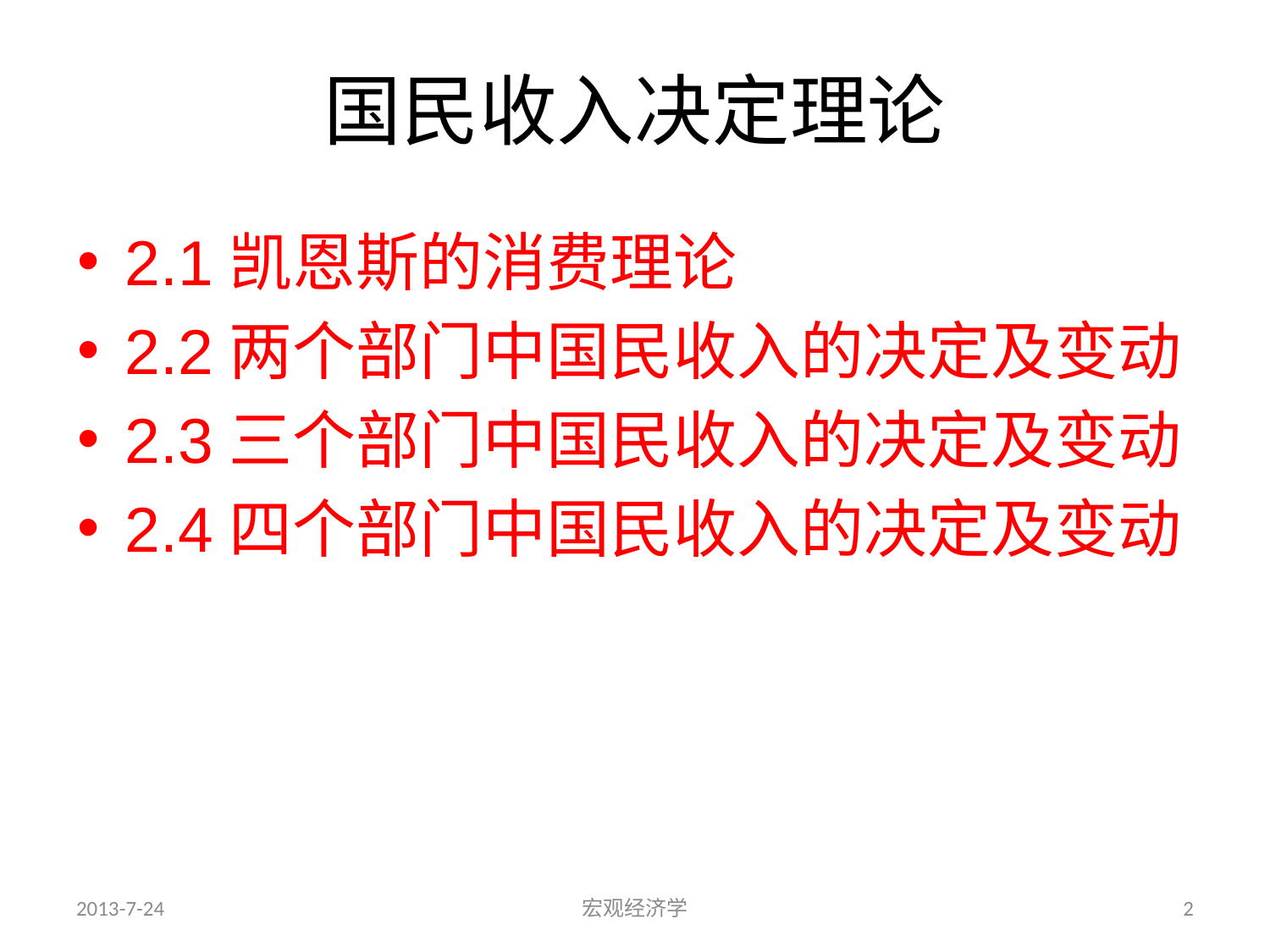

# 国民收入决定理论
2.1凯恩斯的消费理论
2.2两个部门中国民收入的决定及变动
2.3三个部门中国民收入的决定及变动
2.4四个部门中国民收入的决定及变动

2013-7-24
宏观经济学
2